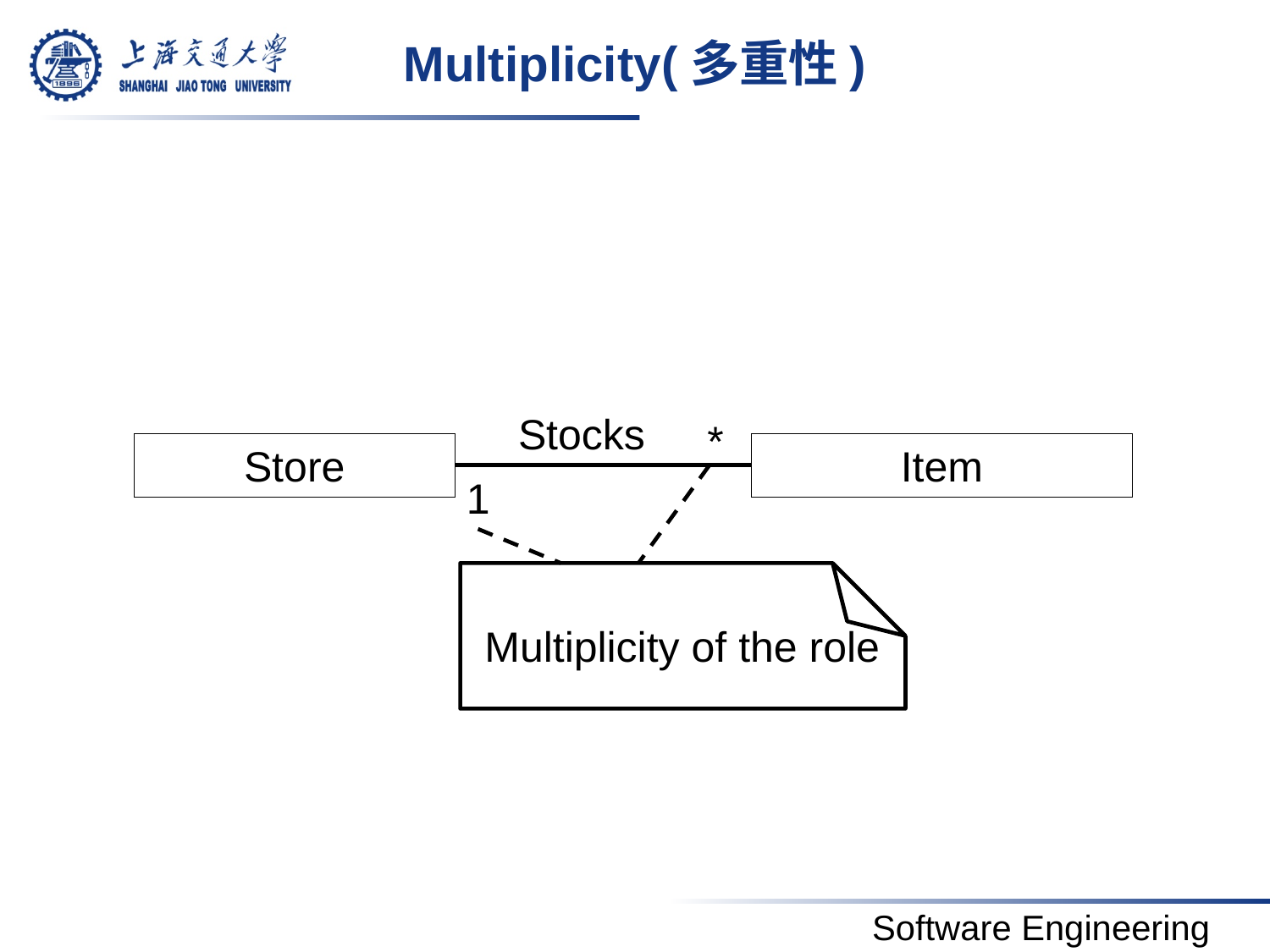

# Multiplicity(多重性)

Stocks
*
Store
Item
1

Multiplicity of the role